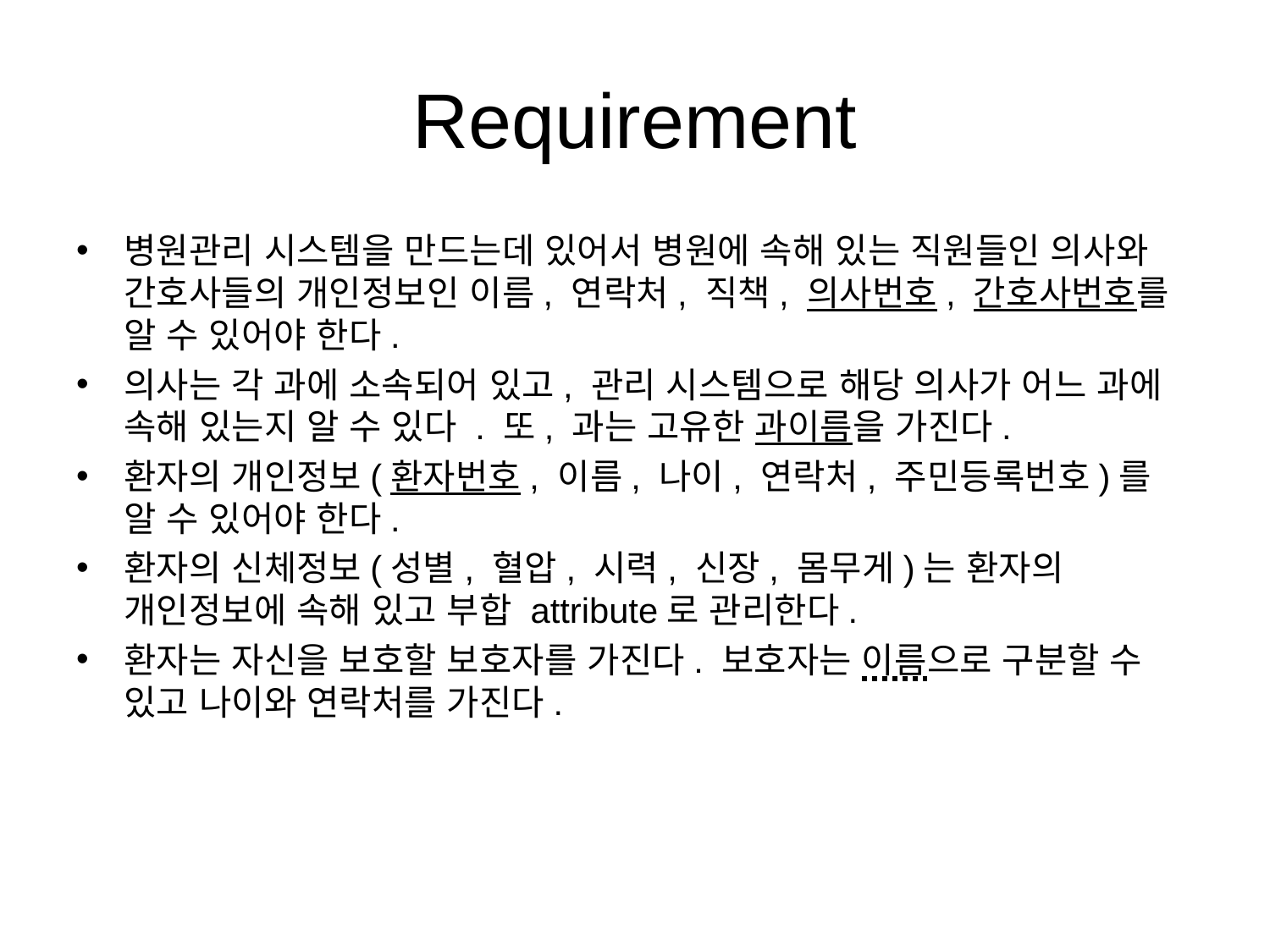

# Requirement
병원관리 시스템을 만드는데 있어서 병원에 속해 있는 직원들인 의사와 간호사들의 개인정보인 이름, 연락처, 직책, 의사번호, 간호사번호를 알 수 있어야 한다.
의사는 각 과에 소속되어 있고, 관리 시스템으로 해당 의사가 어느 과에 속해 있는지 알 수 있다 . 또, 과는 고유한 과이름을 가진다.
환자의 개인정보(환자번호, 이름, 나이, 연락처, 주민등록번호)를 알 수 있어야 한다.
환자의 신체정보(성별, 혈압, 시력, 신장, 몸무게)는 환자의 개인정보에 속해 있고 부합 attribute로 관리한다.
환자는 자신을 보호할 보호자를 가진다. 보호자는 이름으로 구분할 수 있고 나이와 연락처를 가진다.